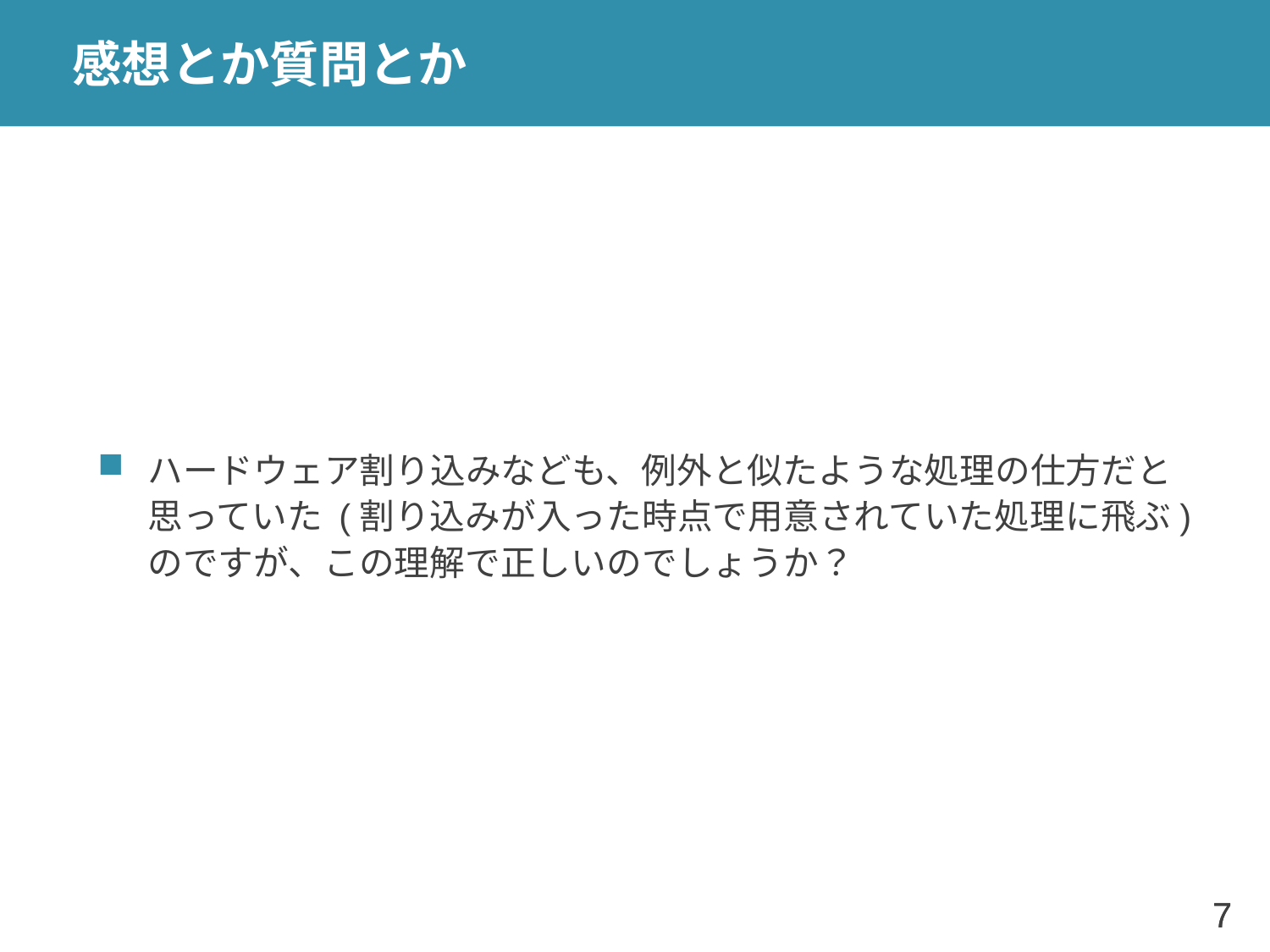

# 感想とか質問とか
ハードウェア割り込みなども、例外と似たような処理の仕方だと思っていた (割り込みが入った時点で用意されていた処理に飛ぶ) のですが、この理解で正しいのでしょうか？